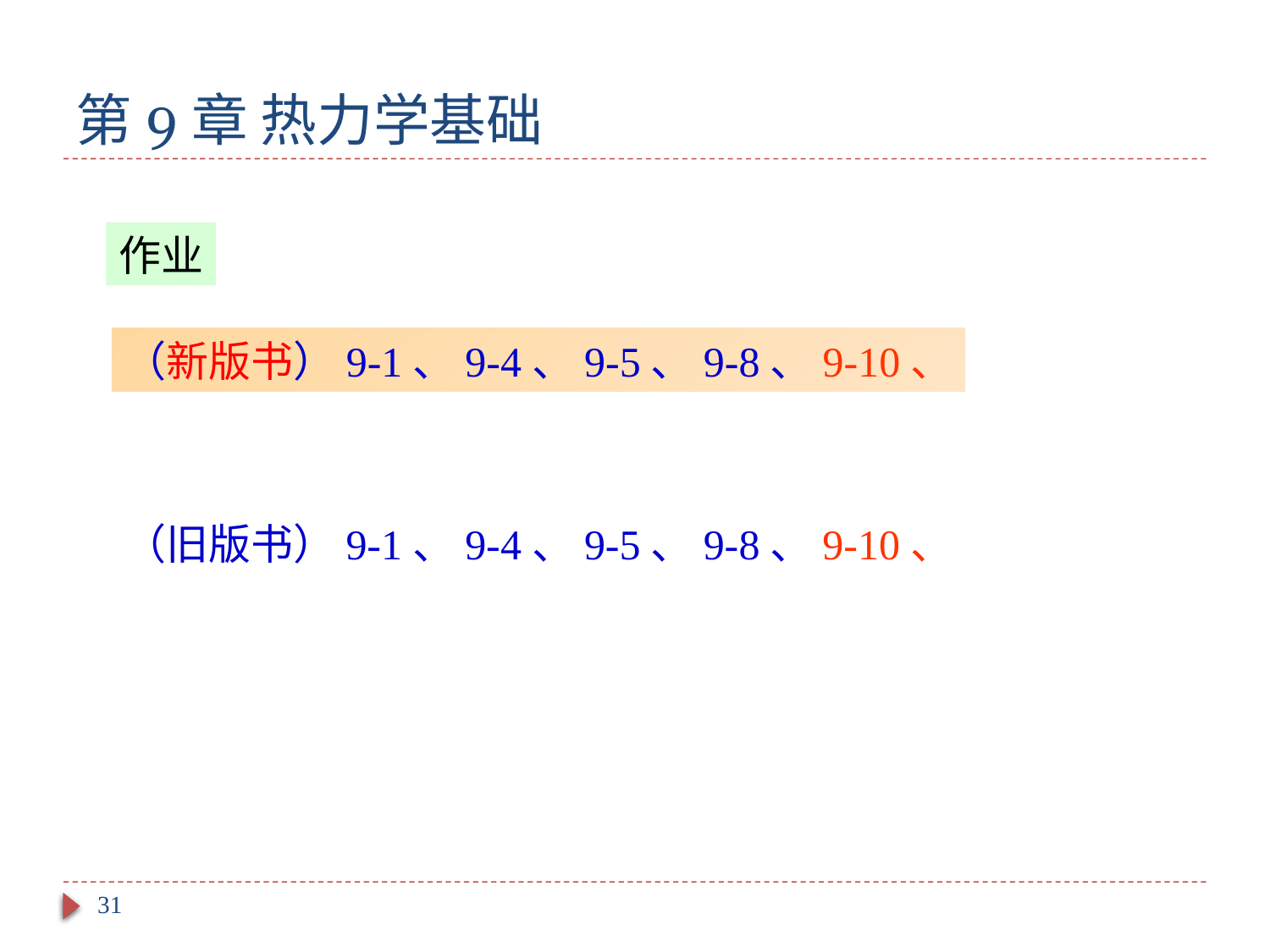

# 第9章 热力学基础
作业
（新版书）9-1、9-4、9-5、9-8、9-10、
（旧版书）9-1、9-4、9-5、9-8、9-10、
31